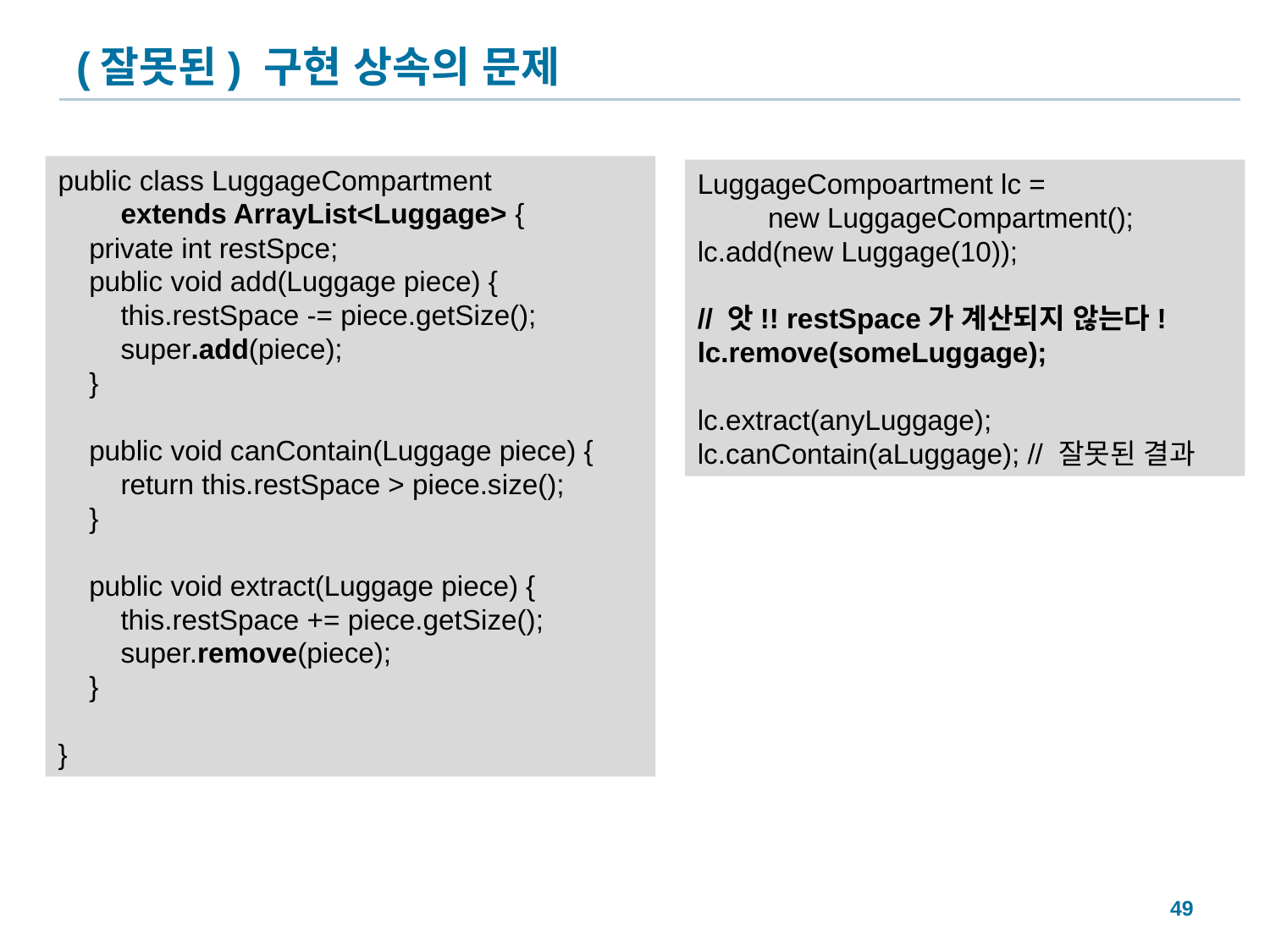

# (잘못된) 구현 상속의 문제
public class LuggageCompartment
        extends ArrayList<Luggage> {
    private int restSpce;
    public void add(Luggage piece) {
        this.restSpace -= piece.getSize();
        super.add(piece);
    }
    public void canContain(Luggage piece) {
        return this.restSpace > piece.size();
    }

    public void extract(Luggage piece) {
        this.restSpace += piece.getSize();
        super.remove(piece);
    }
}
LuggageCompoartment lc =
         new LuggageCompartment();
lc.add(new Luggage(10));

// 앗!! restSpace가 계산되지 않는다!
lc.remove(someLuggage);

lc.extract(anyLuggage);
lc.canContain(aLuggage); // 잘못된 결과
49